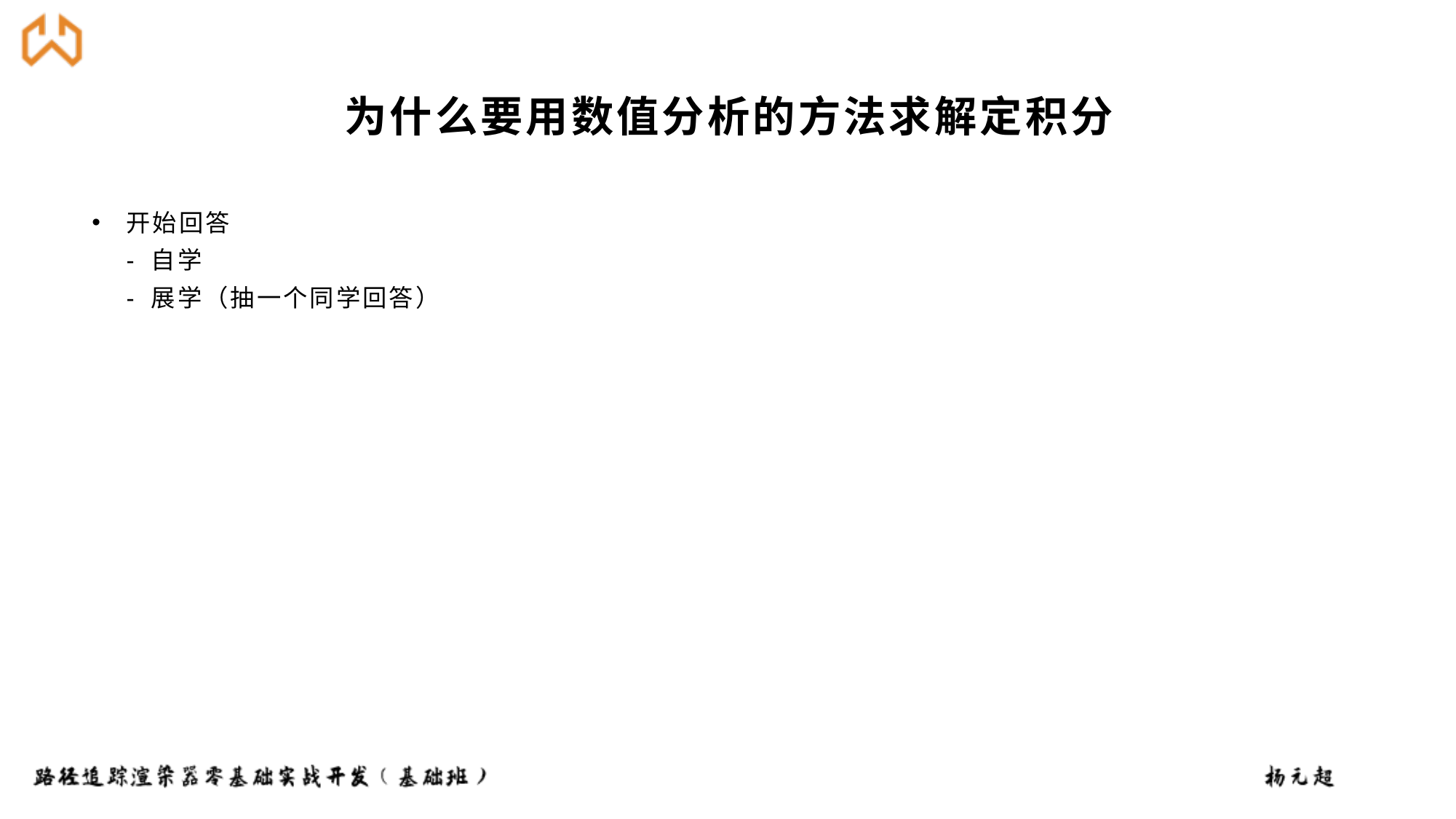

# 为什么要用数值分析的方法求解定积分
开始回答
- 自学
- 展学（抽一个同学回答）